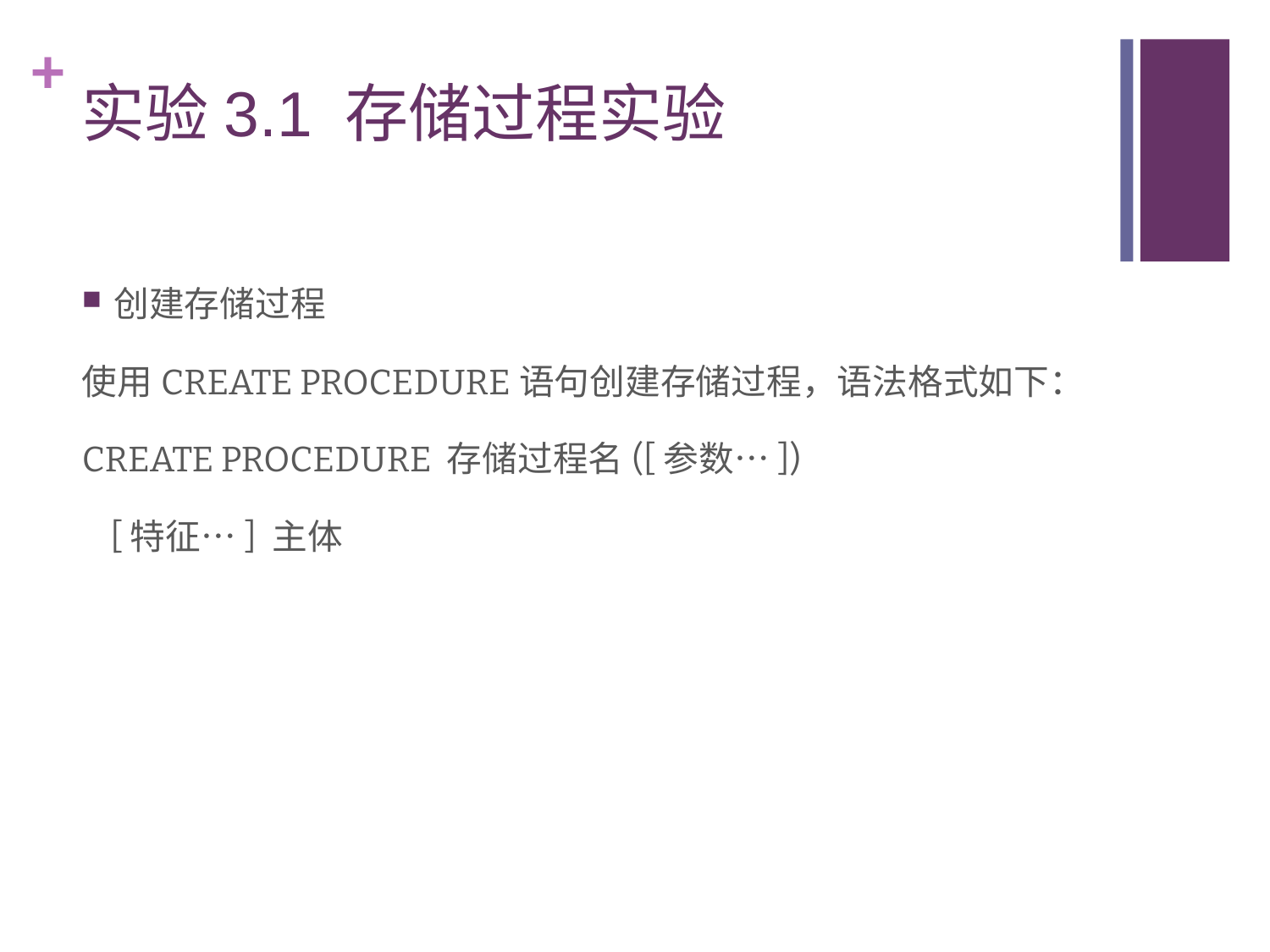

# 实验3.1 存储过程实验
创建存储过程
使用CREATE PROCEDURE语句创建存储过程，语法格式如下：
CREATE PROCEDURE 存储过程名([参数…])
    [特征…] 主体